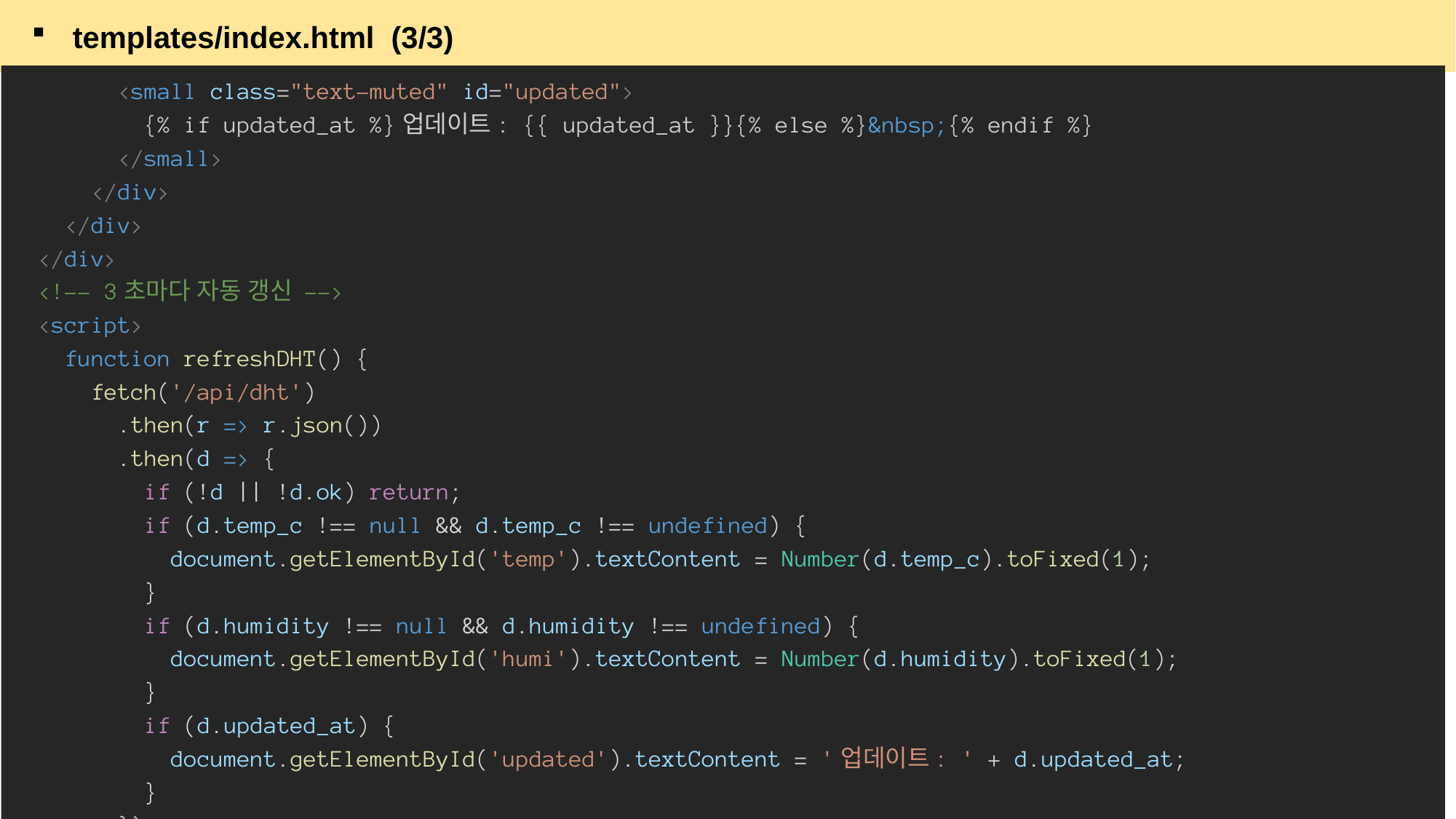

templates/index.html  (3/3)

        <small class="text-muted" id="updated">
          {% if updated_at %}업데이트: {{ updated_at }}{% else %}&nbsp;{% endif %}
        </small>
      </div>
    </div>
  </div>
  <!-- 3초마다 자동 갱신 -->
  <script>
    function refreshDHT() {
      fetch('/api/dht')
        .then(r => r.json())
        .then(d => {
          if (!d || !d.ok) return;
          if (d.temp_c !== null && d.temp_c !== undefined) {
            document.getElementById('temp').textContent = Number(d.temp_c).toFixed(1);
          }
          if (d.humidity !== null && d.humidity !== undefined) {
            document.getElementById('humi').textContent = Number(d.humidity).toFixed(1);
          }
          if (d.updated_at) {
            document.getElementById('updated').textContent = '업데이트: ' + d.updated_at;
          }
        })
        .catch(() => {});
    }
    refreshDHT();                 // 최초 1회
    setInterval(refreshDHT, 3000); // 3초마다 갱신
  </script>
</body>
</html>